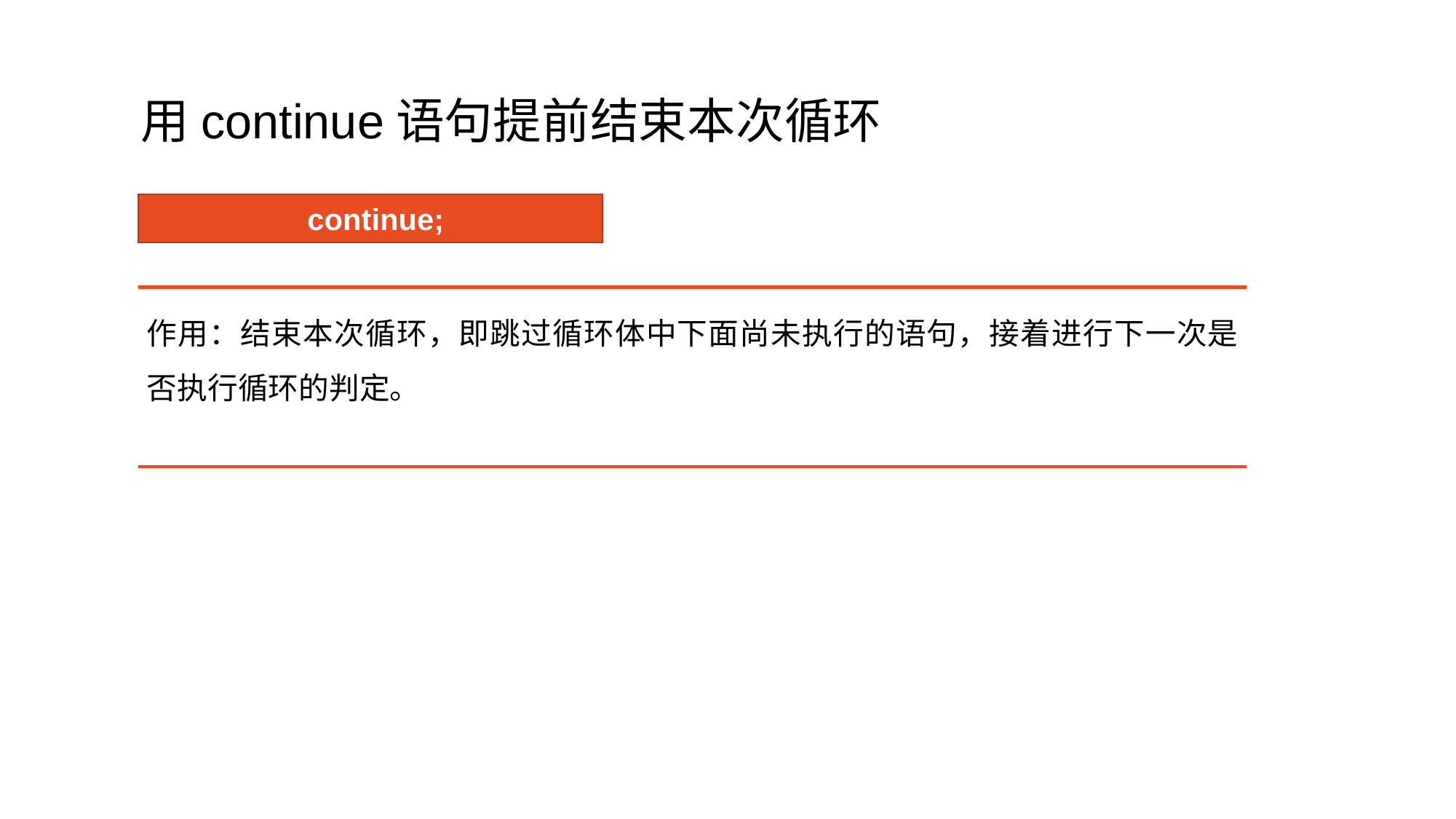

# 用continue语句提前结束本次循环
continue;
作用：结束本次循环，即跳过循环体中下面尚未执行的语句，接着进行下一次是否执行循环的判定。